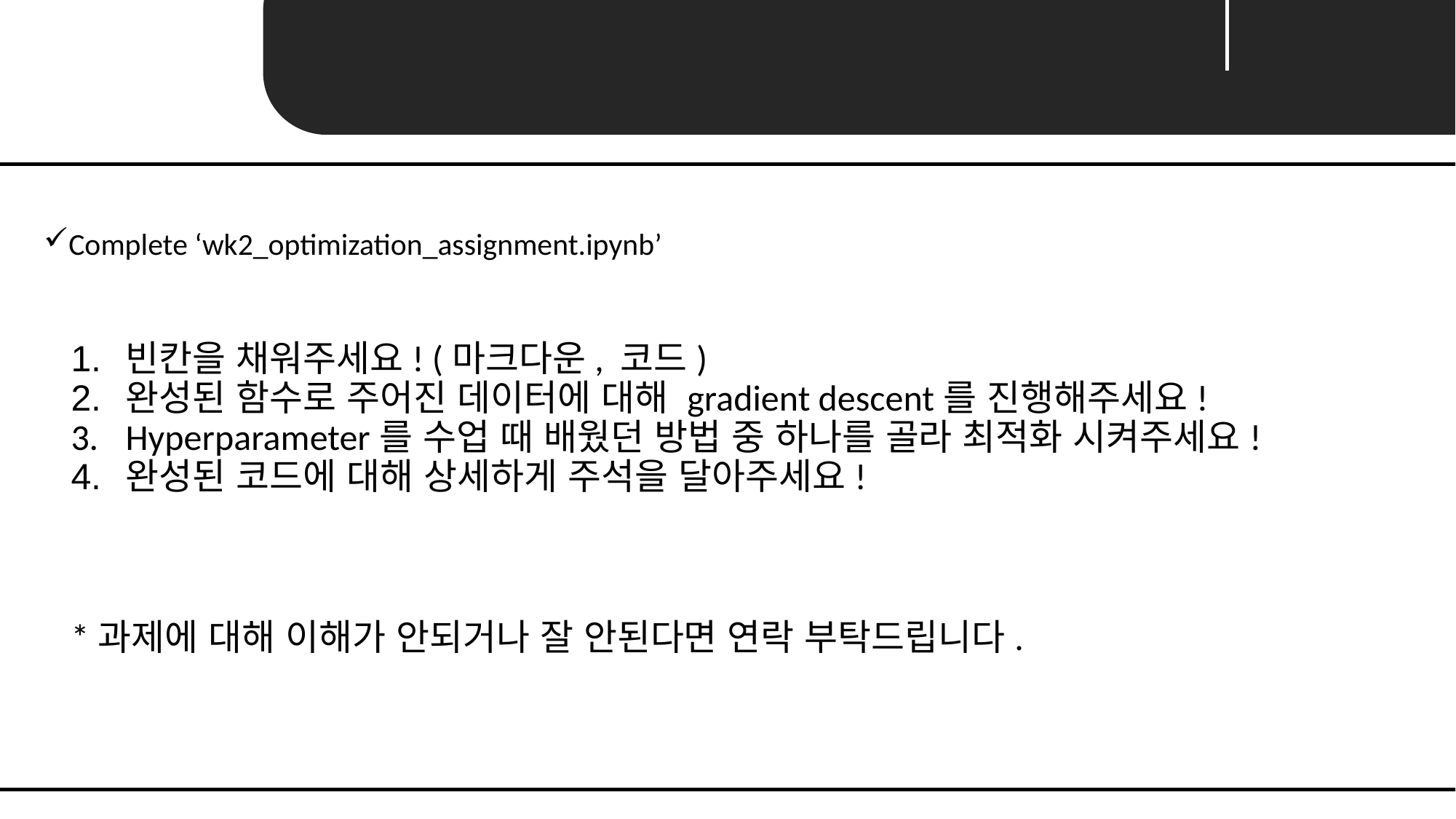

Assignment

Complete ‘wk2_optimization_assignment.ipynb’

빈칸을 채워주세요! (마크다운, 코드)
완성된 함수로 주어진 데이터에 대해 gradient descent를 진행해주세요!
Hyperparameter를 수업 때 배웠던 방법 중 하나를 골라 최적화 시켜주세요!
완성된 코드에 대해 상세하게 주석을 달아주세요!

*과제에 대해 이해가 안되거나 잘 안된다면 연락 부탁드립니다.